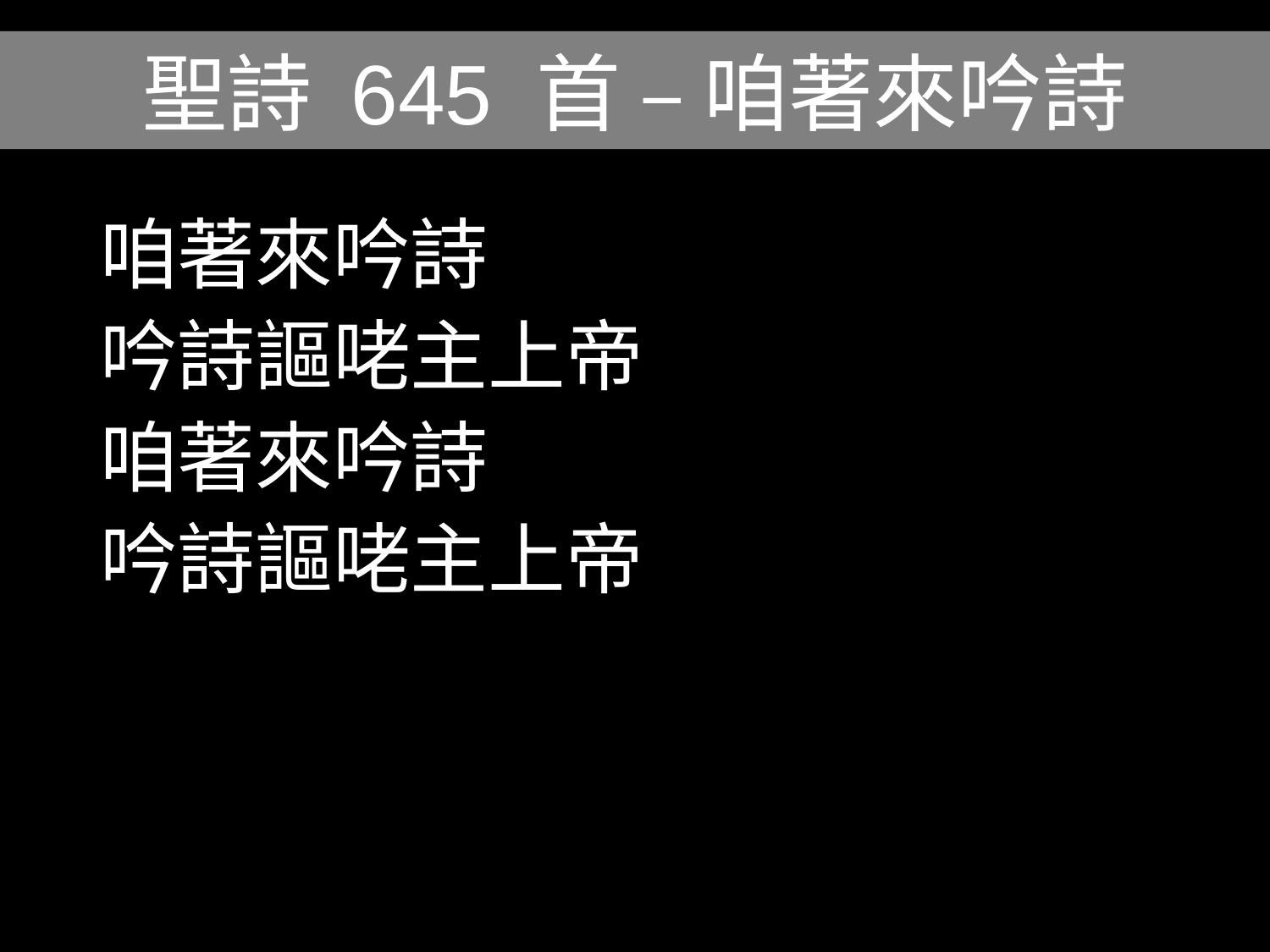

# 聖詩 645 首 – 咱著來吟詩
咱著來吟詩
吟詩謳咾主上帝
咱著來吟詩
吟詩謳咾主上帝